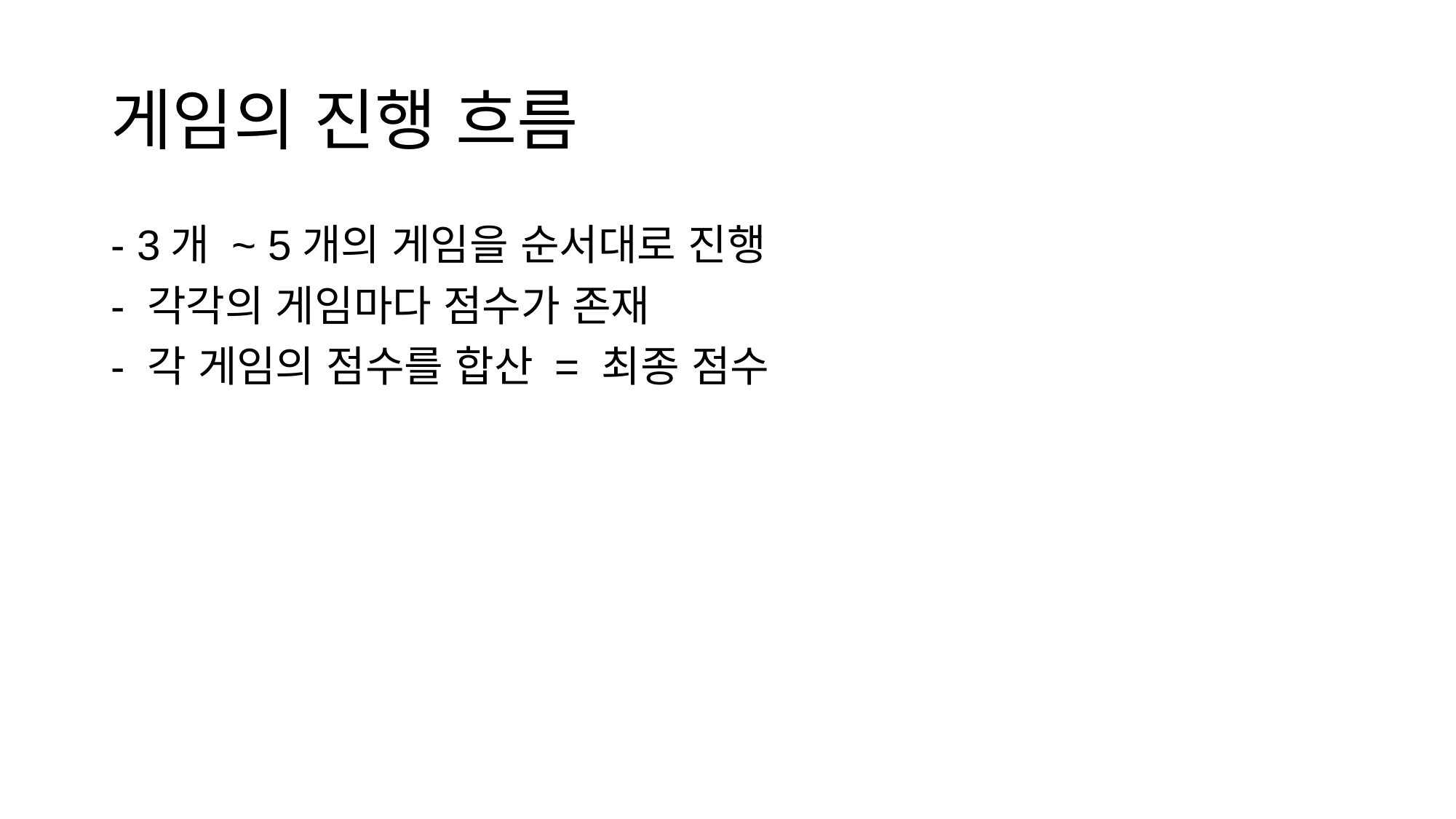

# 게임의 진행 흐름
- 3개 ~ 5개의 게임을 순서대로 진행
- 각각의 게임마다 점수가 존재
- 각 게임의 점수를 합산 = 최종 점수